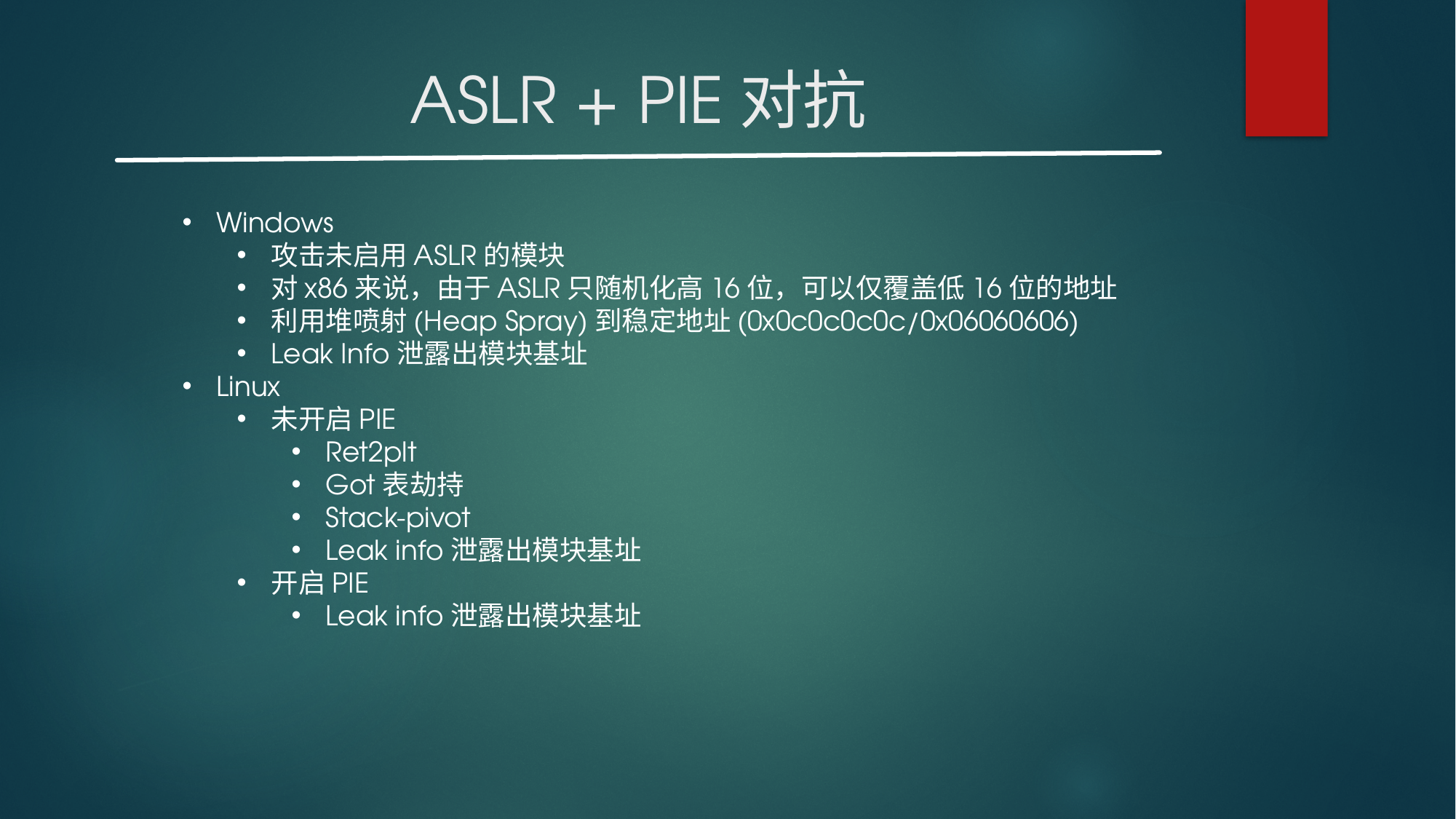

# ASLR + PIE对抗
Windows
攻击未启用ASLR的模块
对x86来说，由于ASLR只随机化高16位，可以仅覆盖低16位的地址
利用堆喷射(Heap Spray)到稳定地址(0x0c0c0c0c/0x06060606)
Leak Info泄露出模块基址
Linux
未开启PIE
Ret2plt
Got表劫持
Stack-pivot
Leak info泄露出模块基址
开启PIE
Leak info泄露出模块基址